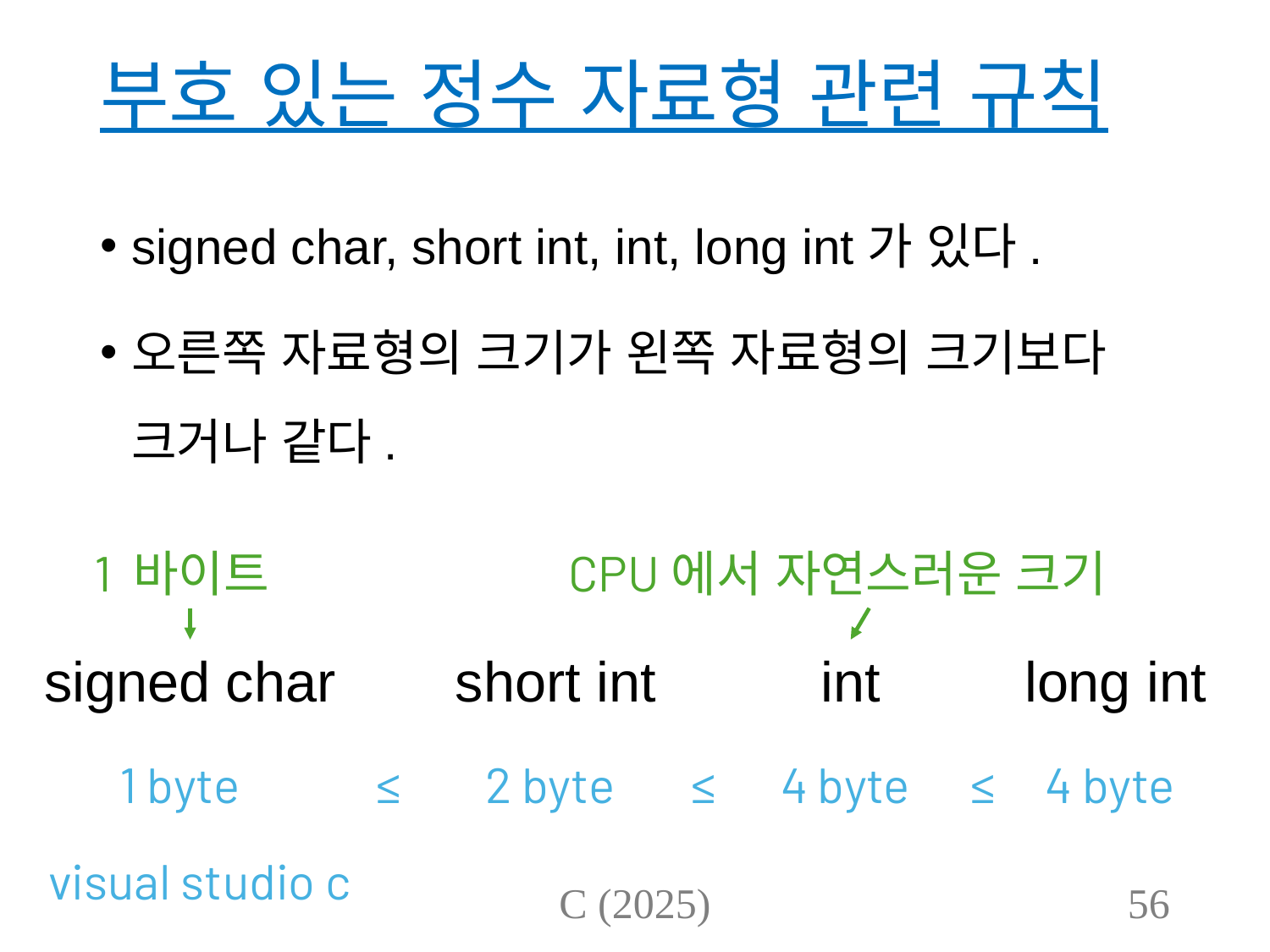

# 부호 있는 정수 자료형 관련 규칙
signed char, short int, int, long int가 있다.
오른쪽 자료형의 크기가 왼쪽 자료형의 크기보다 크거나 같다.
1 바이트
CPU에서 자연스러운 크기
signed char
short int
int
long int
1 byte
≤
2 byte
≤
4 byte
≤
4 byte
visual studio c
C (2025)
56